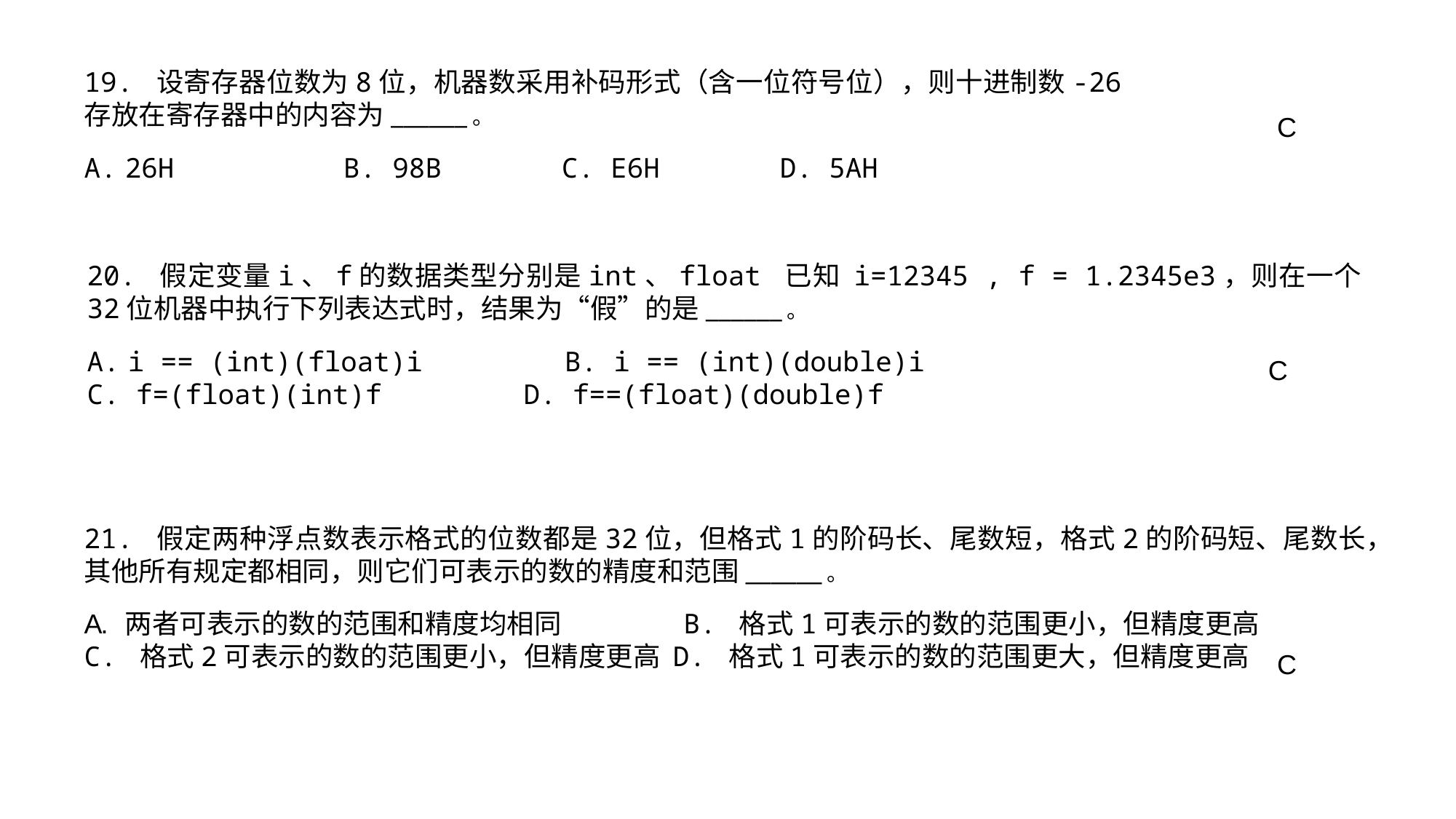

19. 设寄存器位数为8位，机器数采用补码形式（含一位符号位），则十进制数-26存放在寄存器中的内容为______。

26H		B. 98B  	C. E6H		D. 5AH

C
20. 假定变量i、f的数据类型分别是int、float 已知 i=12345 , f = 1.2345e3，则在一个32位机器中执行下列表达式时，结果为“假”的是______。

i == (int)(float)i		B. i == (int)(double)i
C. f=(float)(int)f		D. f==(float)(double)f

C
21. 假定两种浮点数表示格式的位数都是32位，但格式1的阶码长、尾数短，格式2的阶码短、尾数长，其他所有规定都相同，则它们可表示的数的精度和范围______。

两者可表示的数的范围和精度均相同	 B. 格式1可表示的数的范围更小，但精度更高
C. 格式2可表示的数的范围更小，但精度更高 D. 格式1可表示的数的范围更大，但精度更高
C